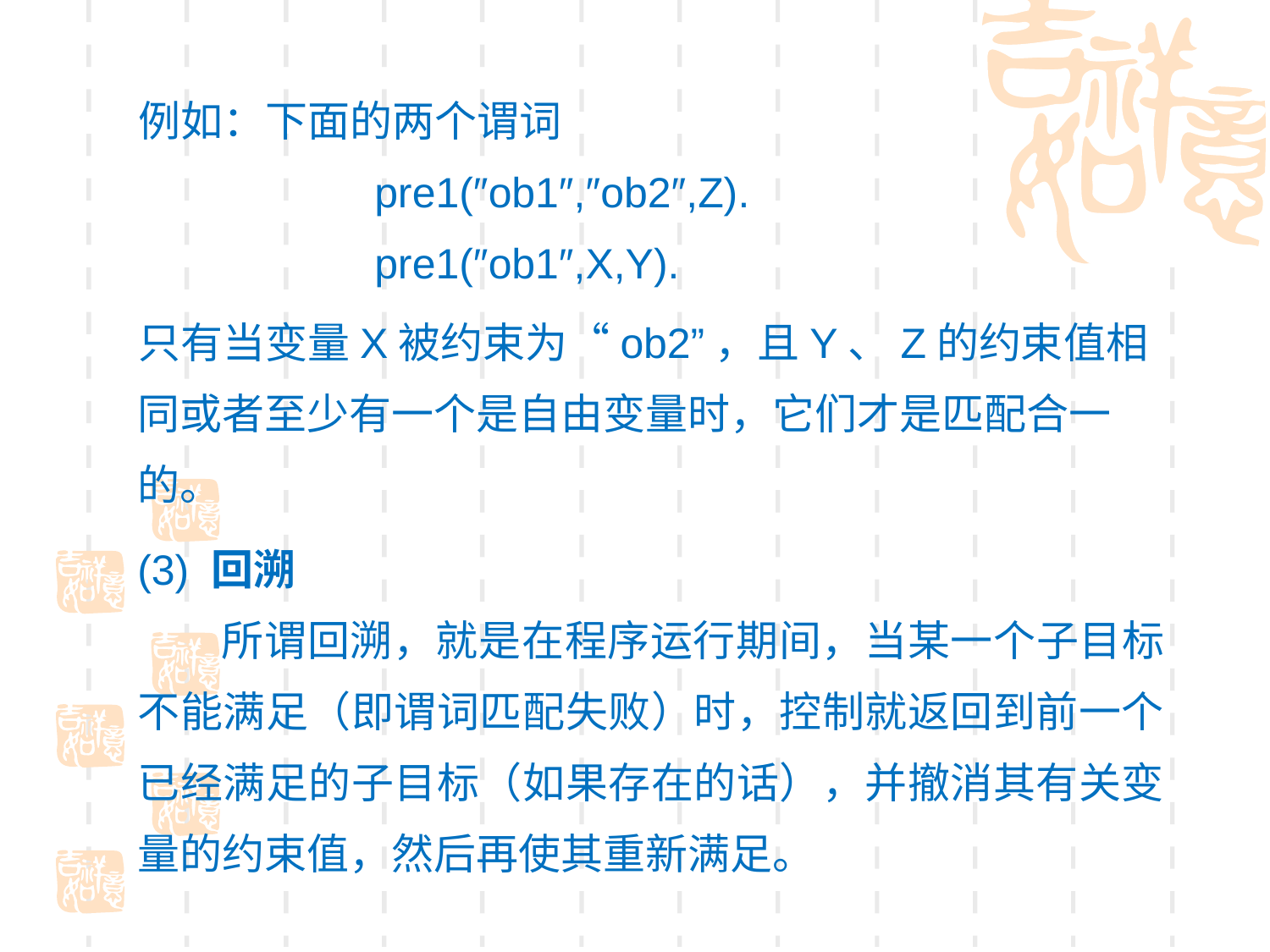

例如：下面的两个谓词
                        pre1(″ob1″,″ob2″,Z).
                        pre1(″ob1″,X,Y).
    只有当变量X被约束为“ob2”，且Y、Z的约束值相同或者至少有一个是自由变量时，它们才是匹配合一的。
    (3) 回溯
            所谓回溯，就是在程序运行期间，当某一个子目标不能满足（即谓词匹配失败）时，控制就返回到前一个已经满足的子目标（如果存在的话），并撤消其有关变量的约束值，然后再使其重新满足。